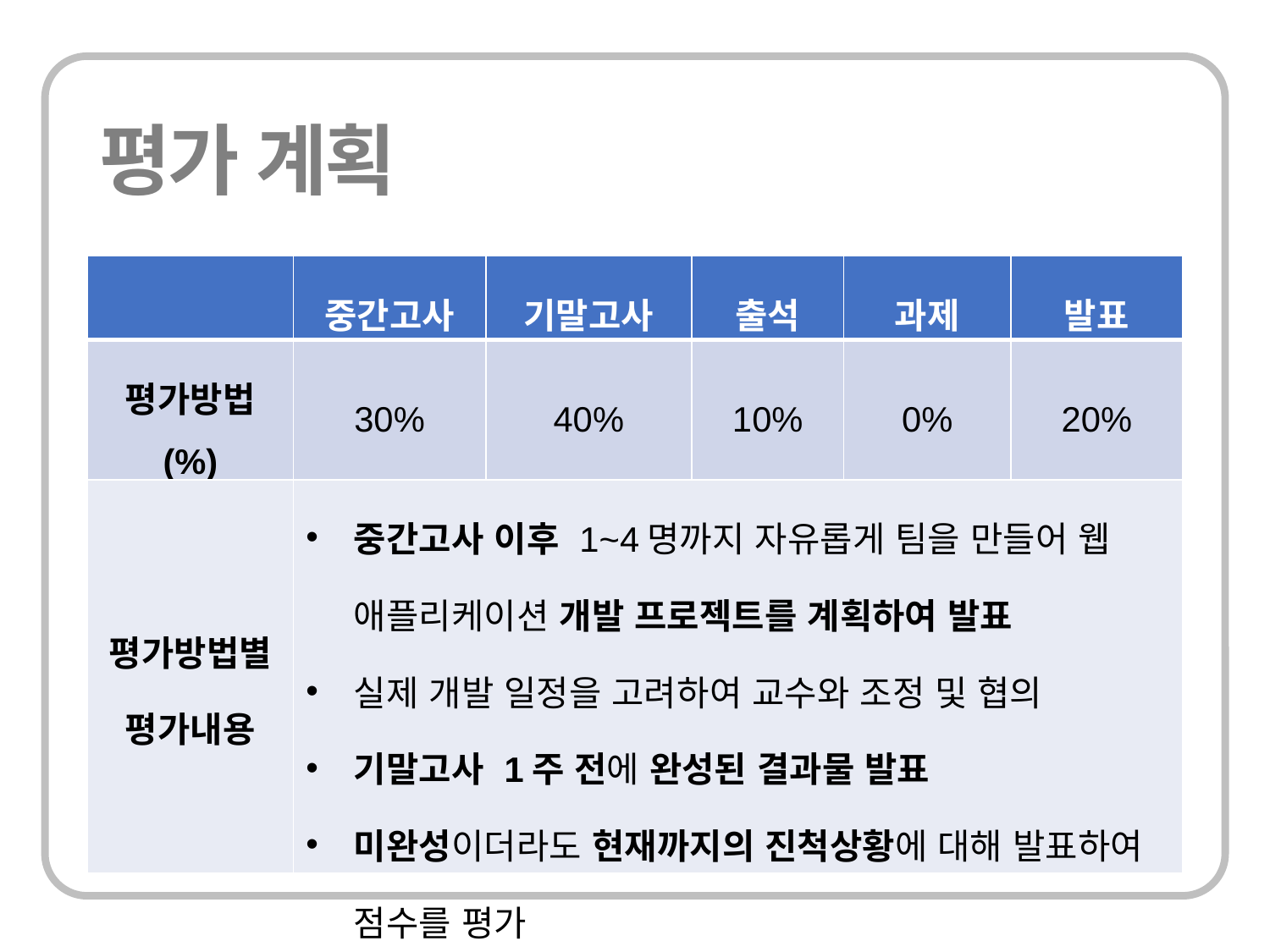

|  | 중간고사 | 기말고사 | 출석 | 과제 | 발표 |
| --- | --- | --- | --- | --- | --- |
| 평가방법 (%) | 30% | 40% | 10% | 0% | 20% |
| 평가방법별 평가내용 | 중간고사 이후 1~4명까지 자유롭게 팀을 만들어 웹 애플리케이션 개발 프로젝트를 계획하여 발표 실제 개발 일정을 고려하여 교수와 조정 및 협의 기말고사 1주 전에 완성된 결과물 발표 미완성이더라도 현재까지의 진척상황에 대해 발표하여 점수를 평가 |  |  |  |  |